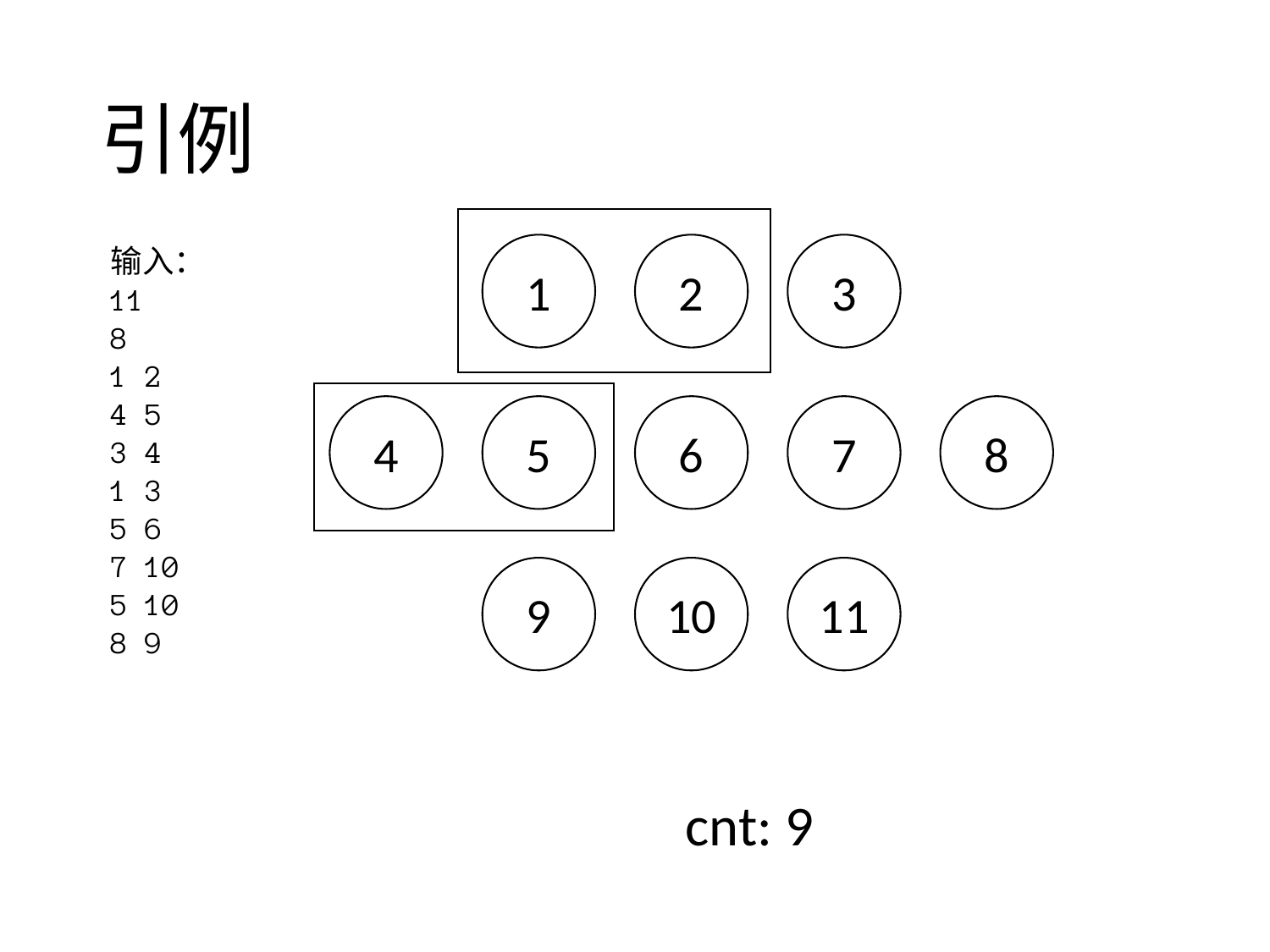

# 引例

输入：
11
8
1 2
4 5
3 4
1 3
5 6
7 10
5 10
8 9
2
3
1

4
5
6
7
8
9
10
11
cnt: 9